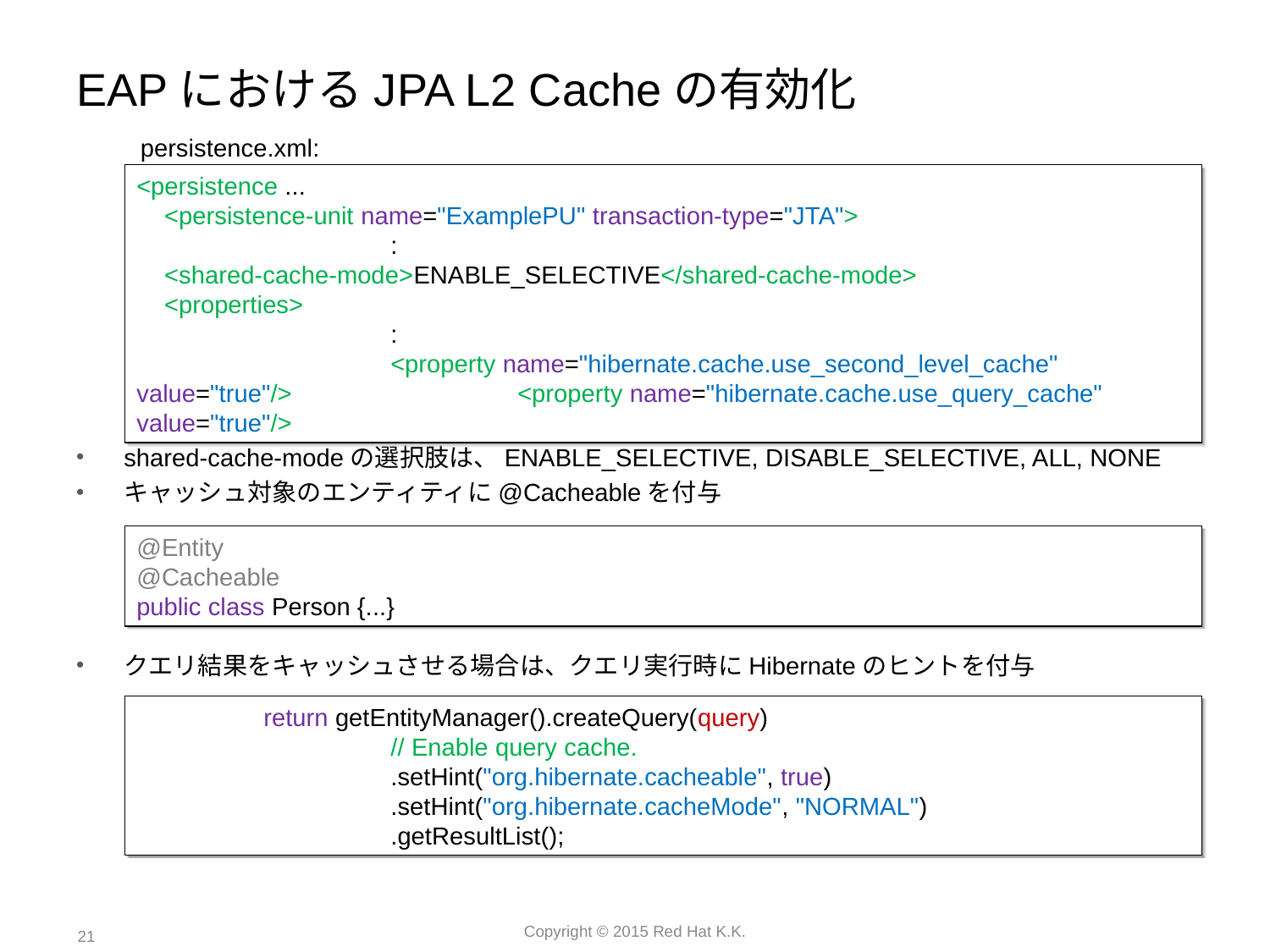

# EAPにおけるJPA L2 Cacheの有効化
persistence.xml:

shared-cache-modeの選択肢は、ENABLE_SELECTIVE, DISABLE_SELECTIVE, ALL, NONE
キャッシュ対象のエンティティに@Cacheableを付与

クエリ結果をキャッシュさせる場合は、クエリ実行時にHibernateのヒントを付与

<persistence ...
    <persistence-unit name="ExamplePU" transaction-type="JTA">
		:
    <shared-cache-mode>ENABLE_SELECTIVE</shared-cache-mode>
    <properties>
		:
		<property name="hibernate.cache.use_second_level_cache" value="true"/>		<property name="hibernate.cache.use_query_cache" value="true"/>
@Entity
@Cacheable
public class Person {...}
	return getEntityManager().createQuery(query)
		// Enable query cache.
		.setHint("org.hibernate.cacheable", true)
		.setHint("org.hibernate.cacheMode", "NORMAL")
		.getResultList();
21
Copyright © 2015 Red Hat K.K.